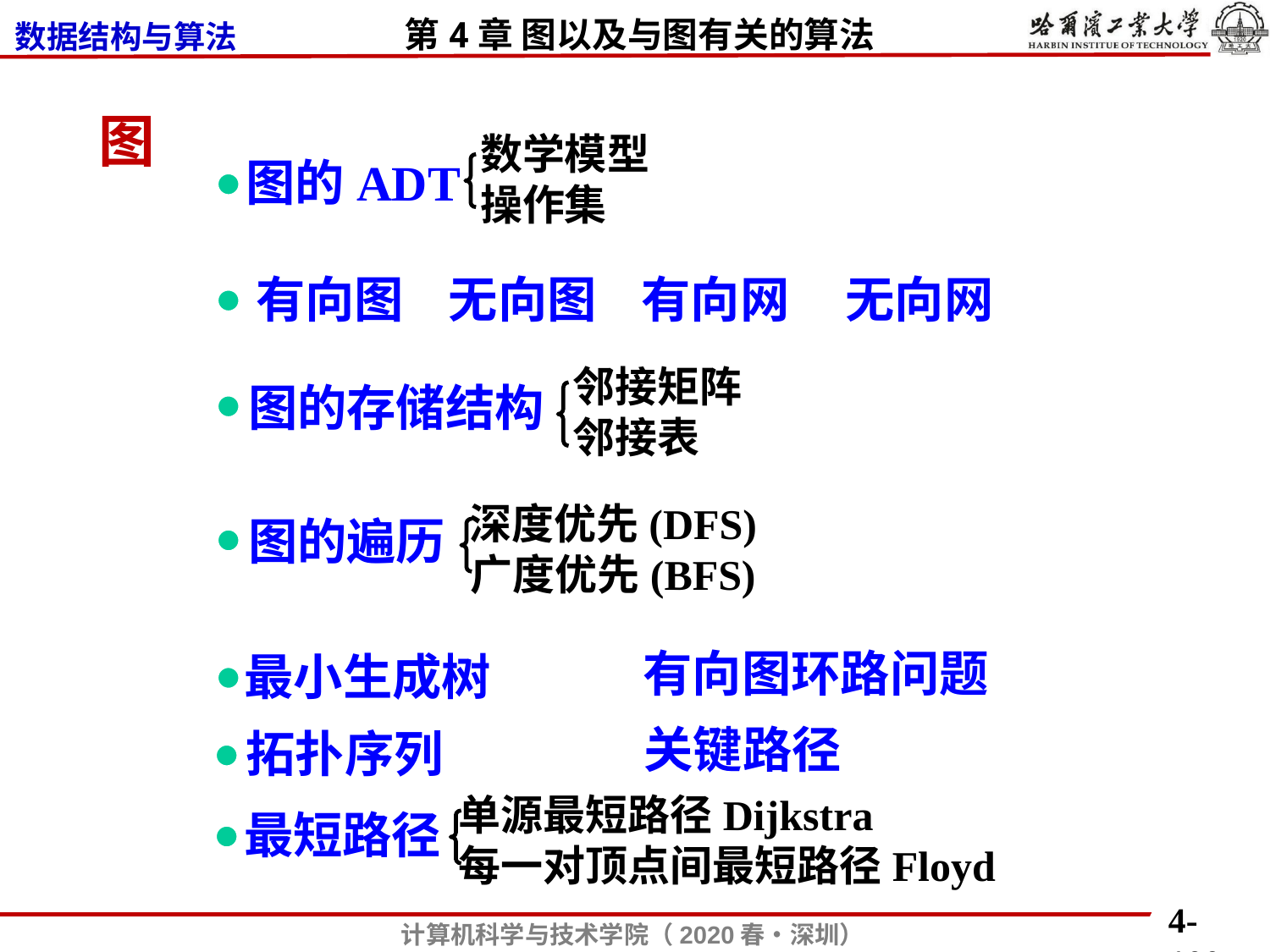

图
数学模型
操作集
图的ADT

有向图    无向图    有向网     无向网

邻接矩阵
邻接表

图的存储结构

深度优先(DFS)
广度优先(BFS)

图的遍历

有向图环路问题
最小生成树

关键路径
拓扑序列

单源最短路径Dijkstra
每一对顶点间最短路径Floyd
最短路径